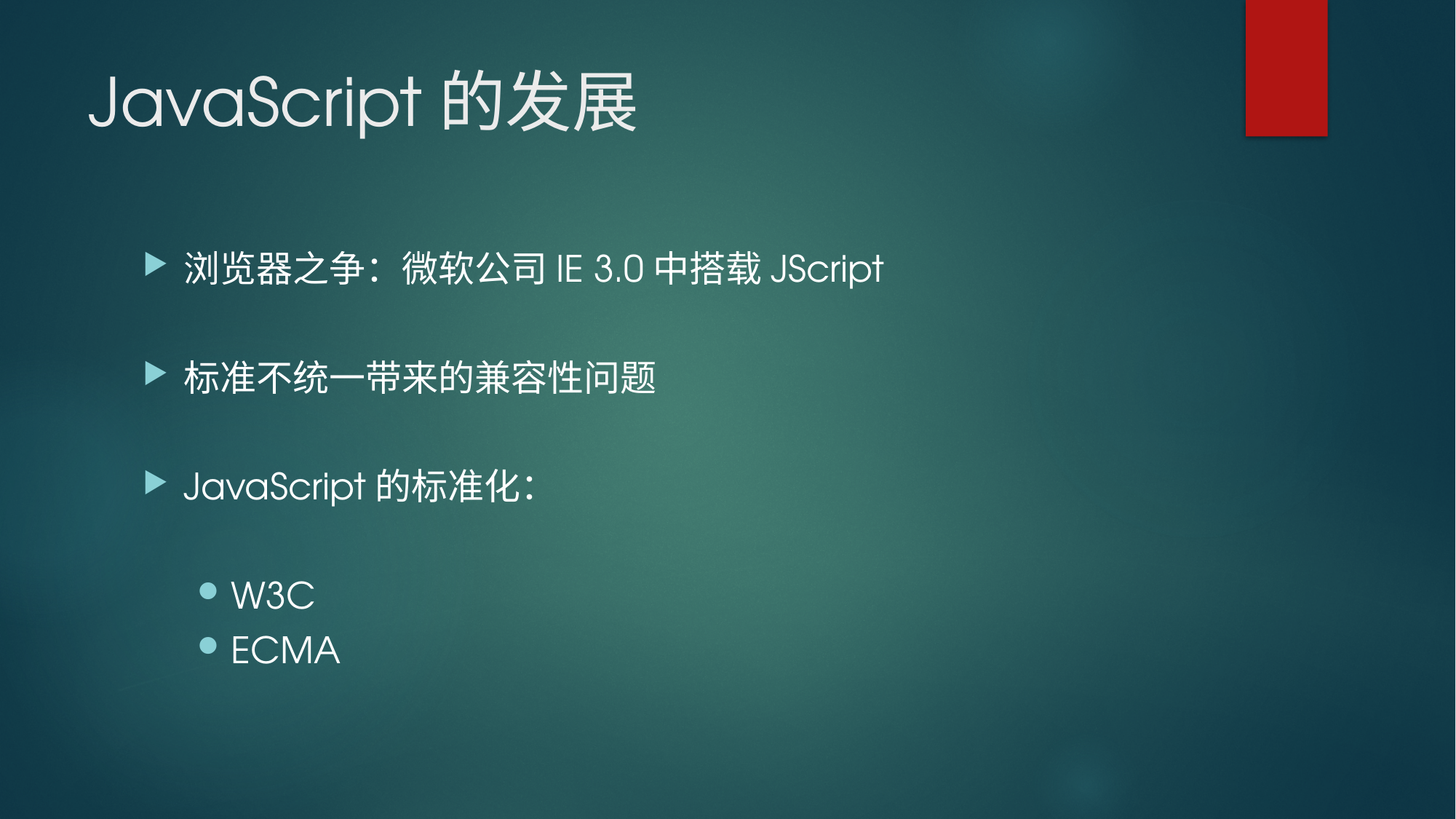

# JavaScript的发展
浏览器之争：微软公司IE 3.0中搭载JScript

标准不统一带来的兼容性问题

JavaScript的标准化：

W3C
ECMA